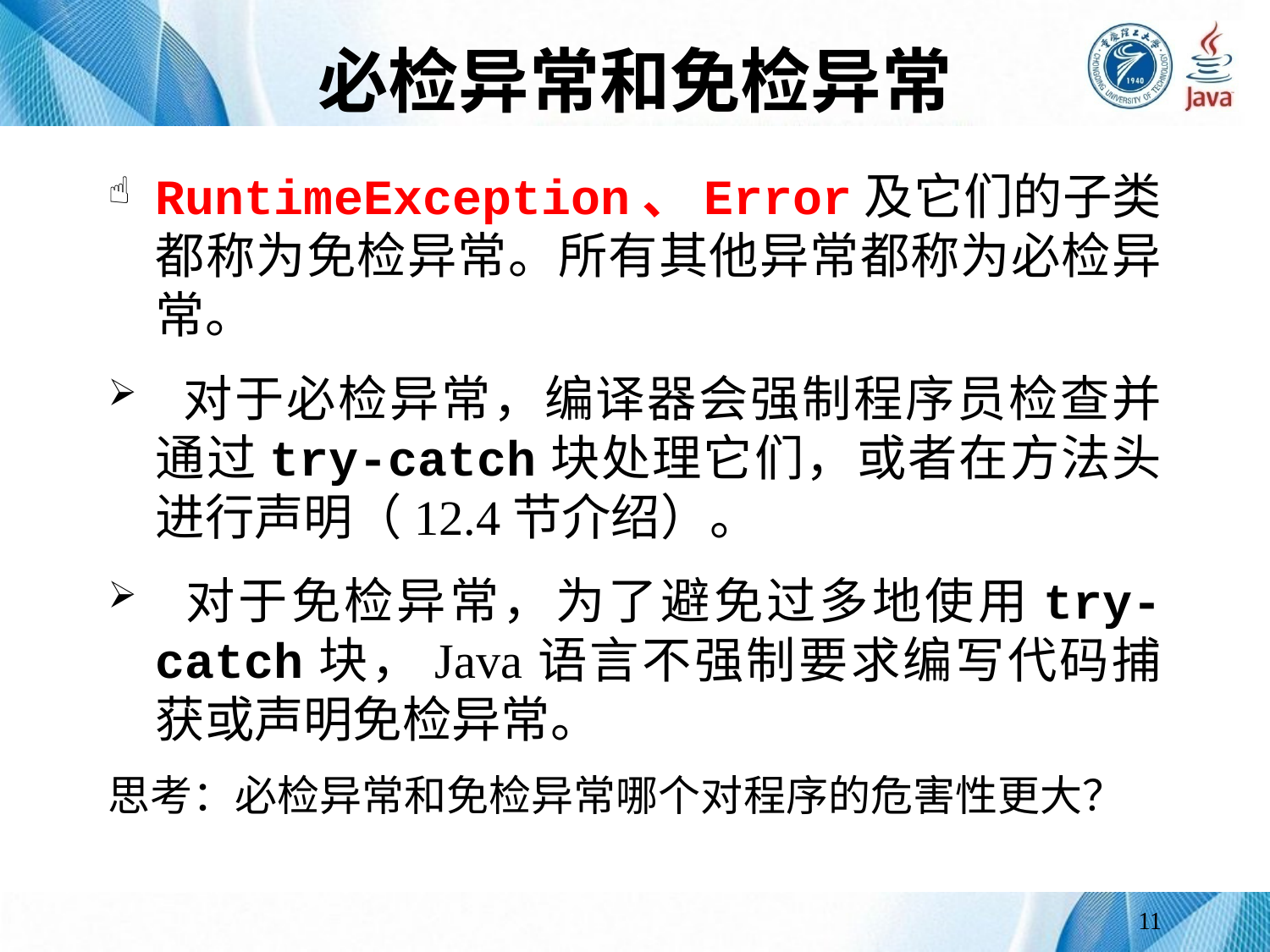

# 必检异常和免检异常
RuntimeException、Error及它们的子类都称为免检异常。所有其他异常都称为必检异常。
 对于必检异常，编译器会强制程序员检查并通过try-catch块处理它们，或者在方法头进行声明（12.4节介绍）。
 对于免检异常，为了避免过多地使用try-catch块，Java语言不强制要求编写代码捕获或声明免检异常。
思考：必检异常和免检异常哪个对程序的危害性更大？

11